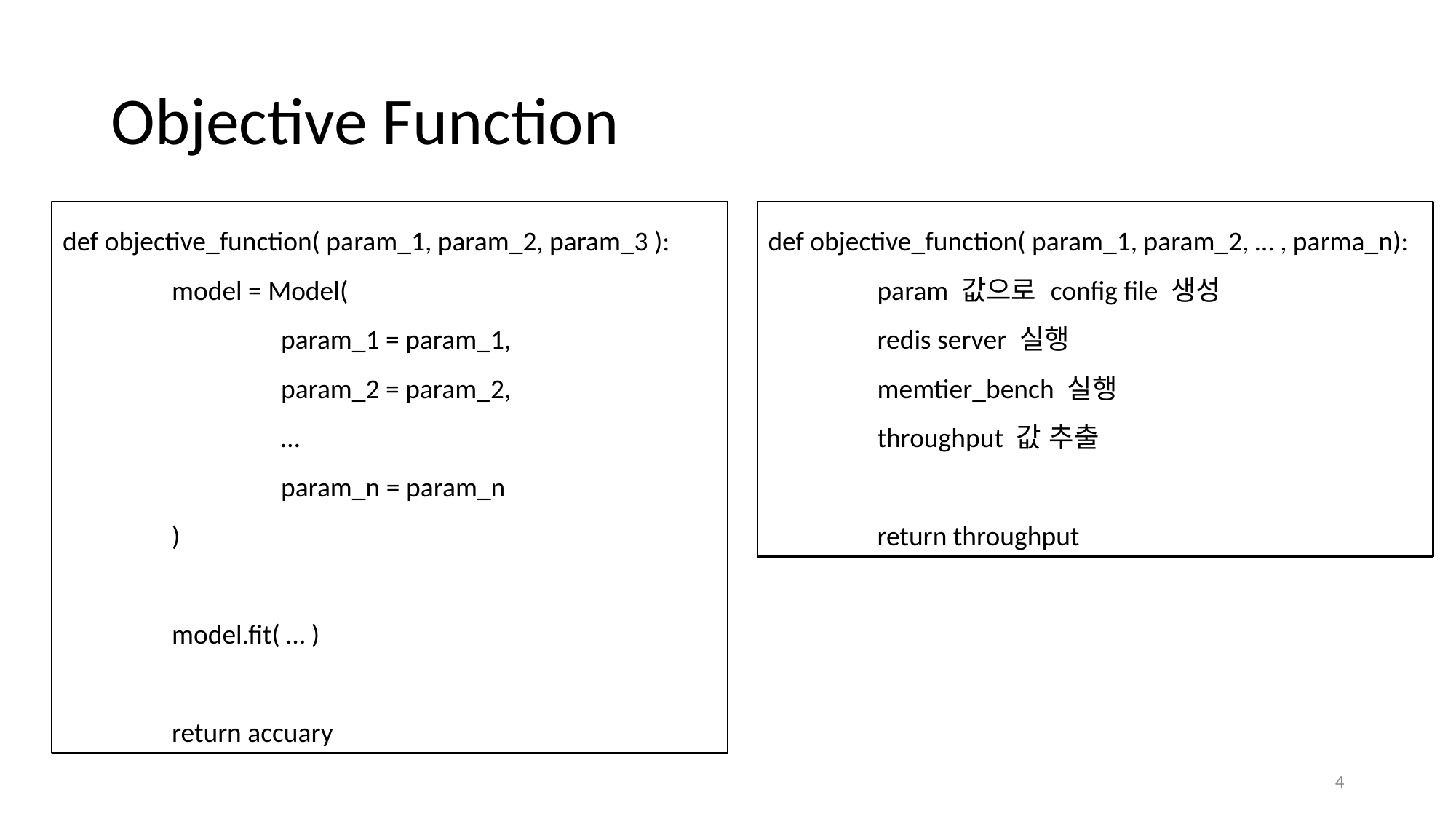

# Objective Function
def objective_function( param_1, param_2, param_3 ):
	model = Model(
		param_1 = param_1,
		param_2 = param_2,
		…
		param_n = param_n
	)

	model.fit( … )

	return accuary
def objective_function( param_1, param_2, … , parma_n):
	param 값으로 config file 생성
	redis server 실행
	memtier_bench 실행
	throughput 값 추출

	return throughput
4